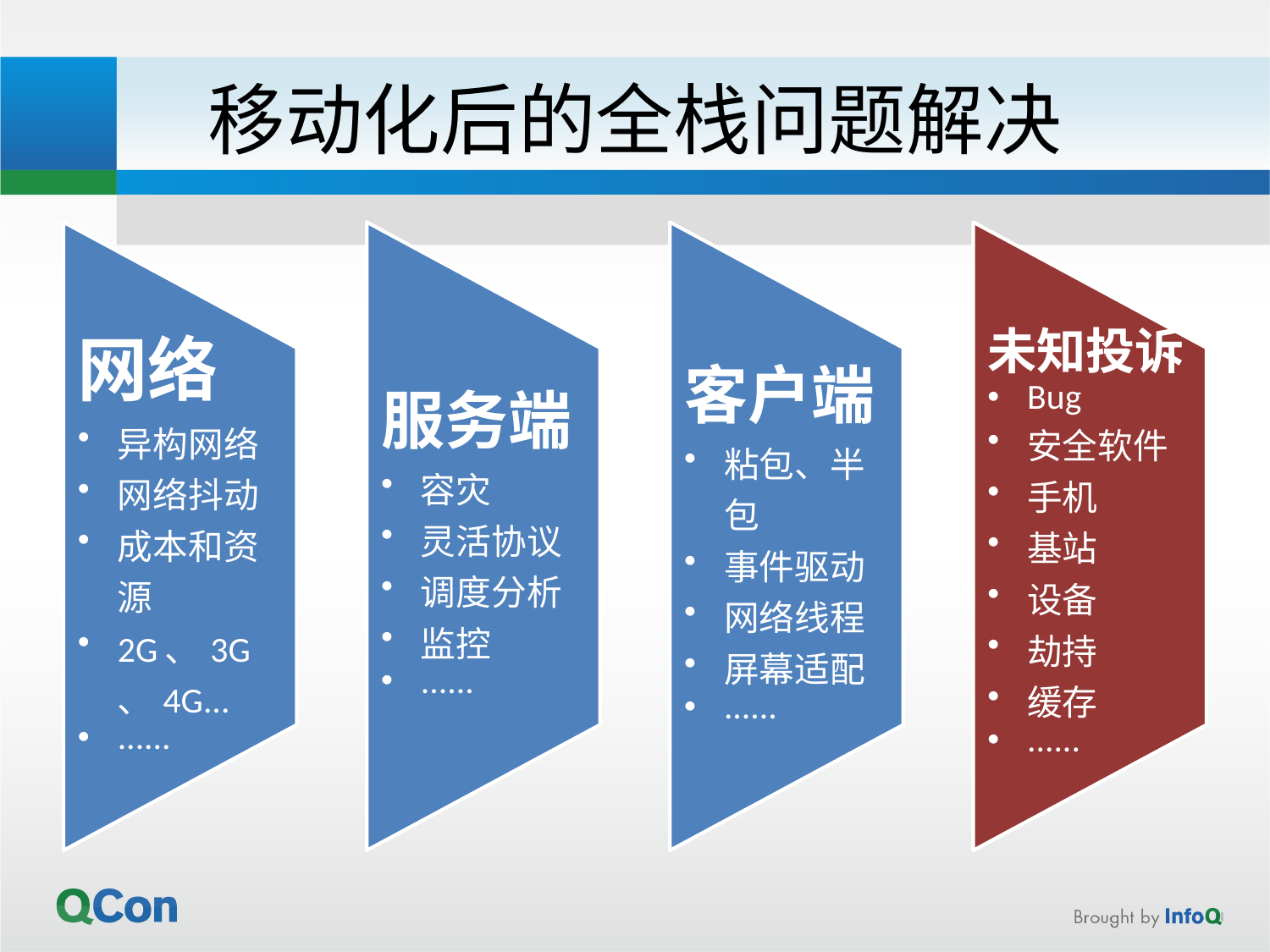

# 移动化后的全栈问题解决
网络
异构网络
网络抖动
服务端
容灾
灵活协议
客户端
粘包、半包
未知投诉
Bug
手机
基站
设备
安全软件
劫持
成本和资源
缓存
2G、3G、4G...
调度分析
监控
事件驱动
网络线程
屏幕适配
......
......
......
......